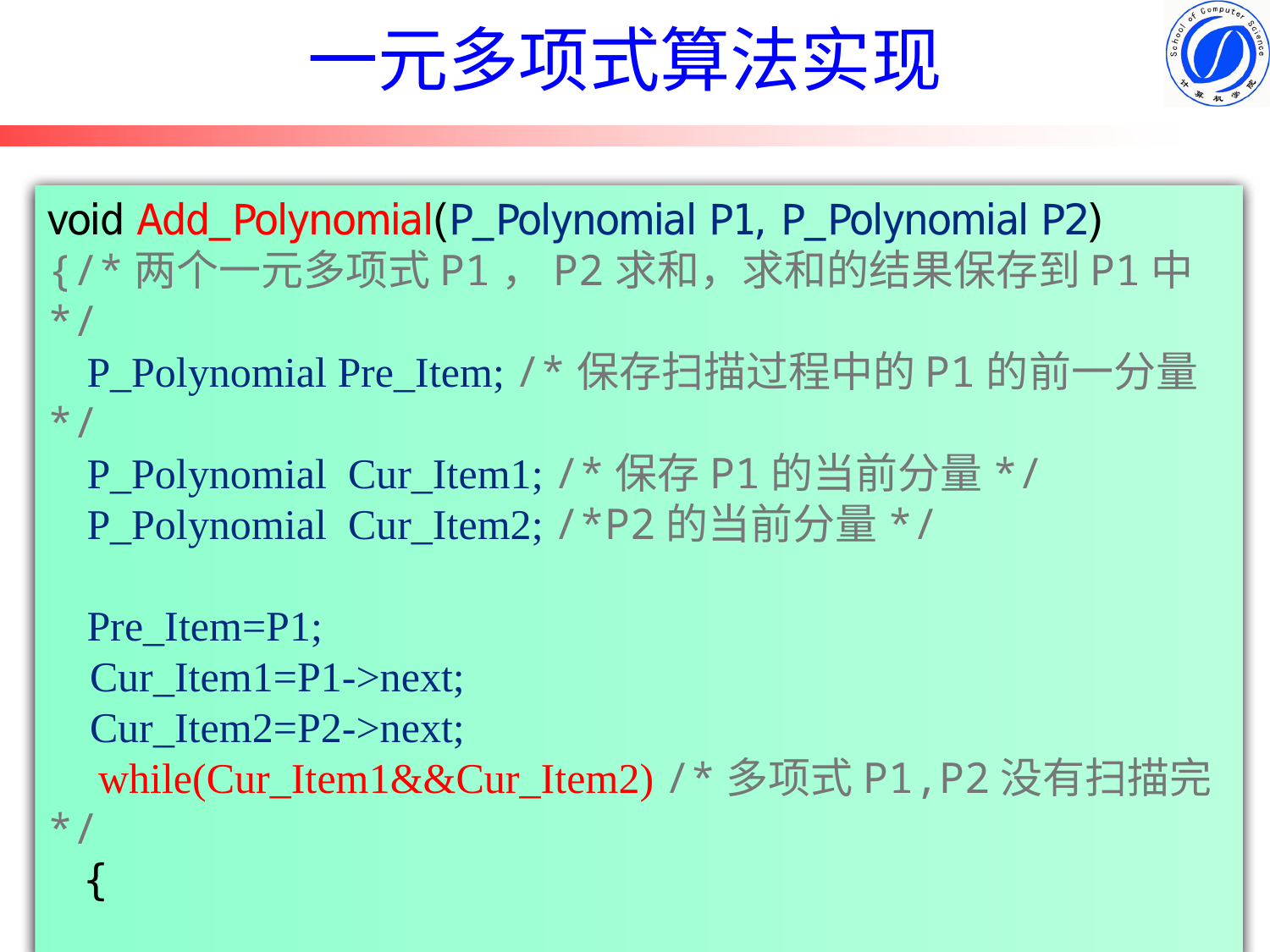

# 一元多项式算法实现
void Add_Polynomial(P_Polynomial P1, P_Polynomial P2)
{/*两个一元多项式P1，P2求和，求和的结果保存到P1中*/
   P_Polynomial Pre_Item; /*保存扫描过程中的P1的前一分量*/
   P_Polynomial  Cur_Item1; /*保存P1的当前分量*/
   P_Polynomial  Cur_Item2; /*P2的当前分量*/

   Pre_Item=P1;
    Cur_Item1=P1->next;
    Cur_Item2=P2->next;
  while(Cur_Item1&&Cur_Item2) /*多项式P1,P2没有扫描完*/
   {